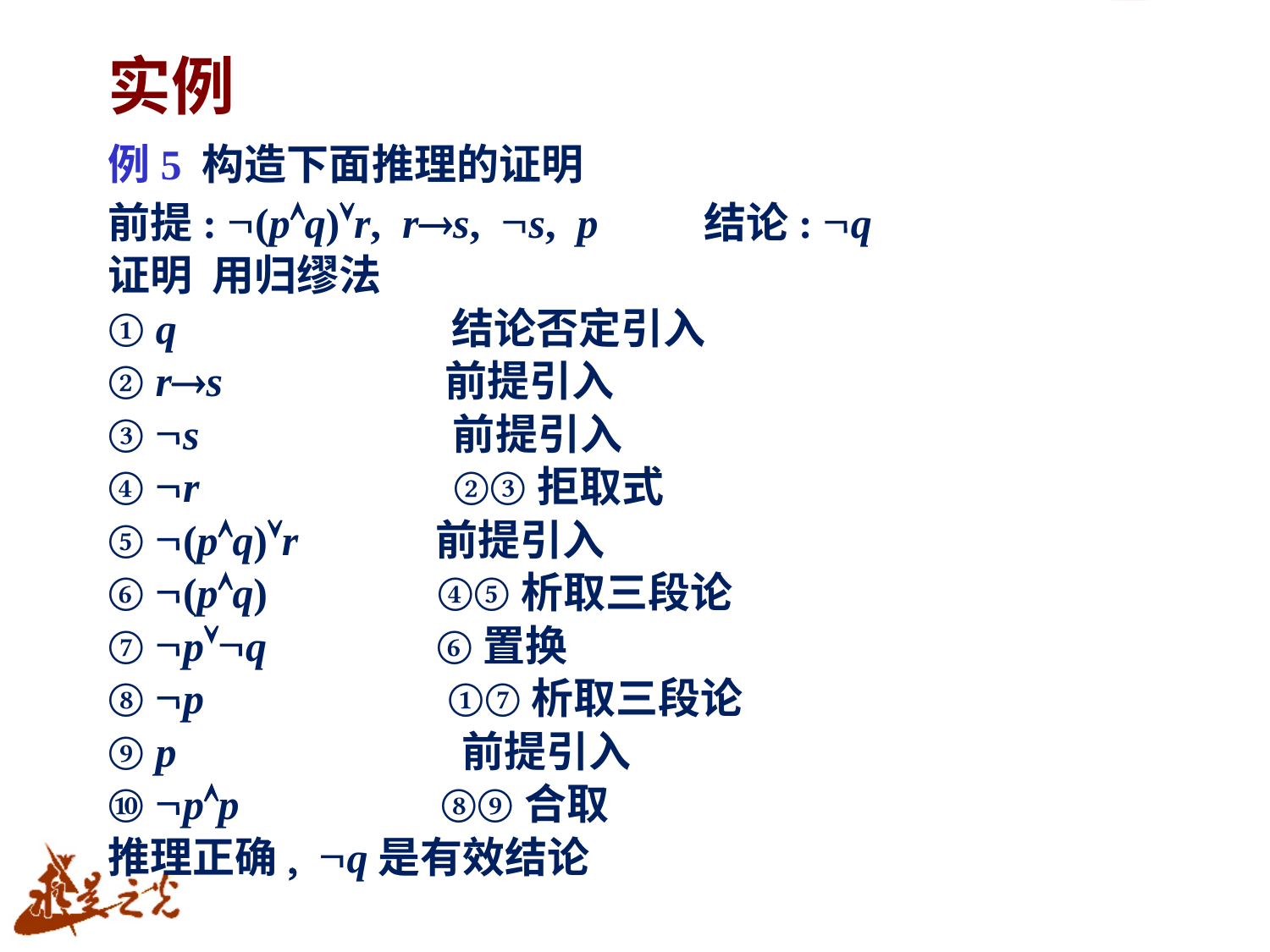

# 实例
例5 构造下面推理的证明
前提: ¬(p∧q)∨r,  r→s,  ¬s,  p         结论: ¬q
证明  用归缪法
① q                         结论否定引入
② r→s                    前提引入
③ ¬s                       前提引入
④ ¬r                        ②③拒取式
⑤ ¬(p∧q)∨r            前提引入
⑥ ¬(p∧q)                ④⑤析取三段论
⑦ ¬p∨¬q                ⑥置换
⑧ ¬p                       ①⑦析取三段论
⑨ p                          前提引入
⑩ ¬p∧p                   ⑧⑨合取
推理正确, ¬q是有效结论

16